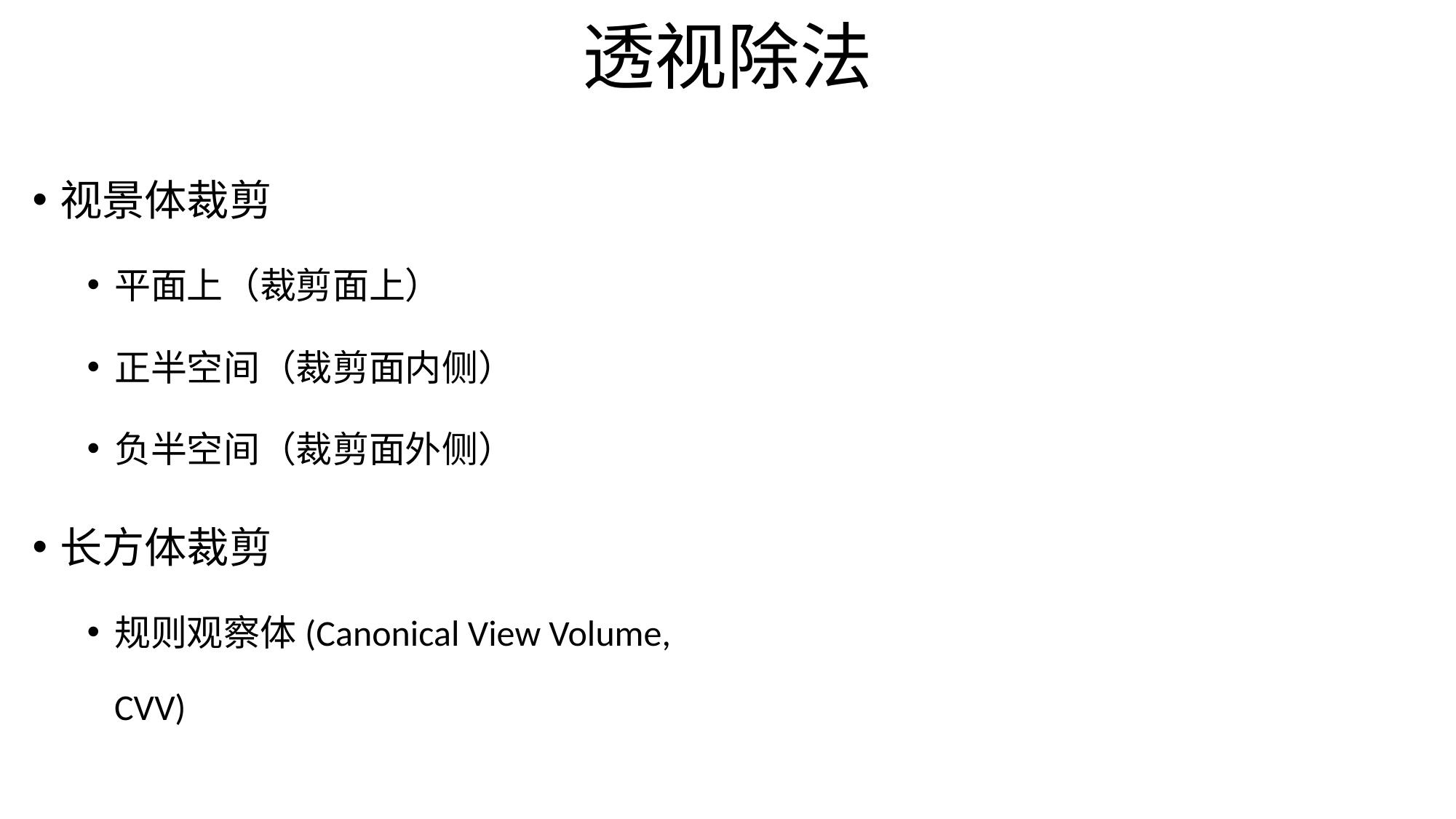

透视除法
视景体裁剪
平面上（裁剪面上）
正半空间（裁剪面内侧）
负半空间（裁剪面外侧）
长方体裁剪
规则观察体(Canonical View Volume, CVV)